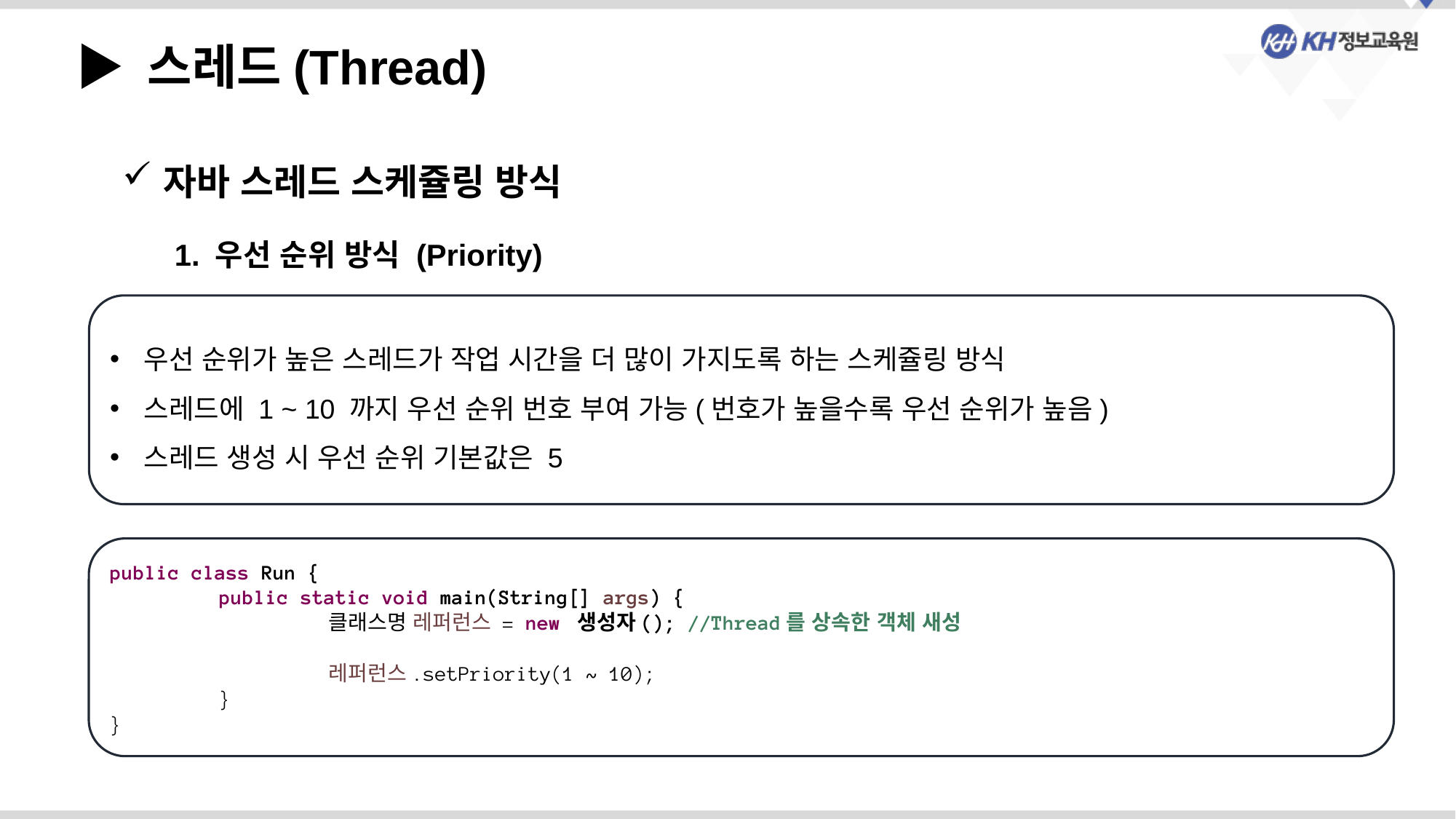

▶ 스레드(Thread)
자바 스레드 스케쥴링 방식
1. 우선 순위 방식 (Priority)
우선 순위가 높은 스레드가 작업 시간을 더 많이 가지도록 하는 스케쥴링 방식
스레드에 1 ~ 10 까지 우선 순위 번호 부여 가능(번호가 높을수록 우선 순위가 높음)
스레드 생성 시 우선 순위 기본값은 5
public class Run {
	public static void main(String[] args) {
		클래스명 레퍼런스 = new 생성자(); //Thread를 상속한 객체 새성

		레퍼런스.setPriority(1 ~ 10);
	}
}